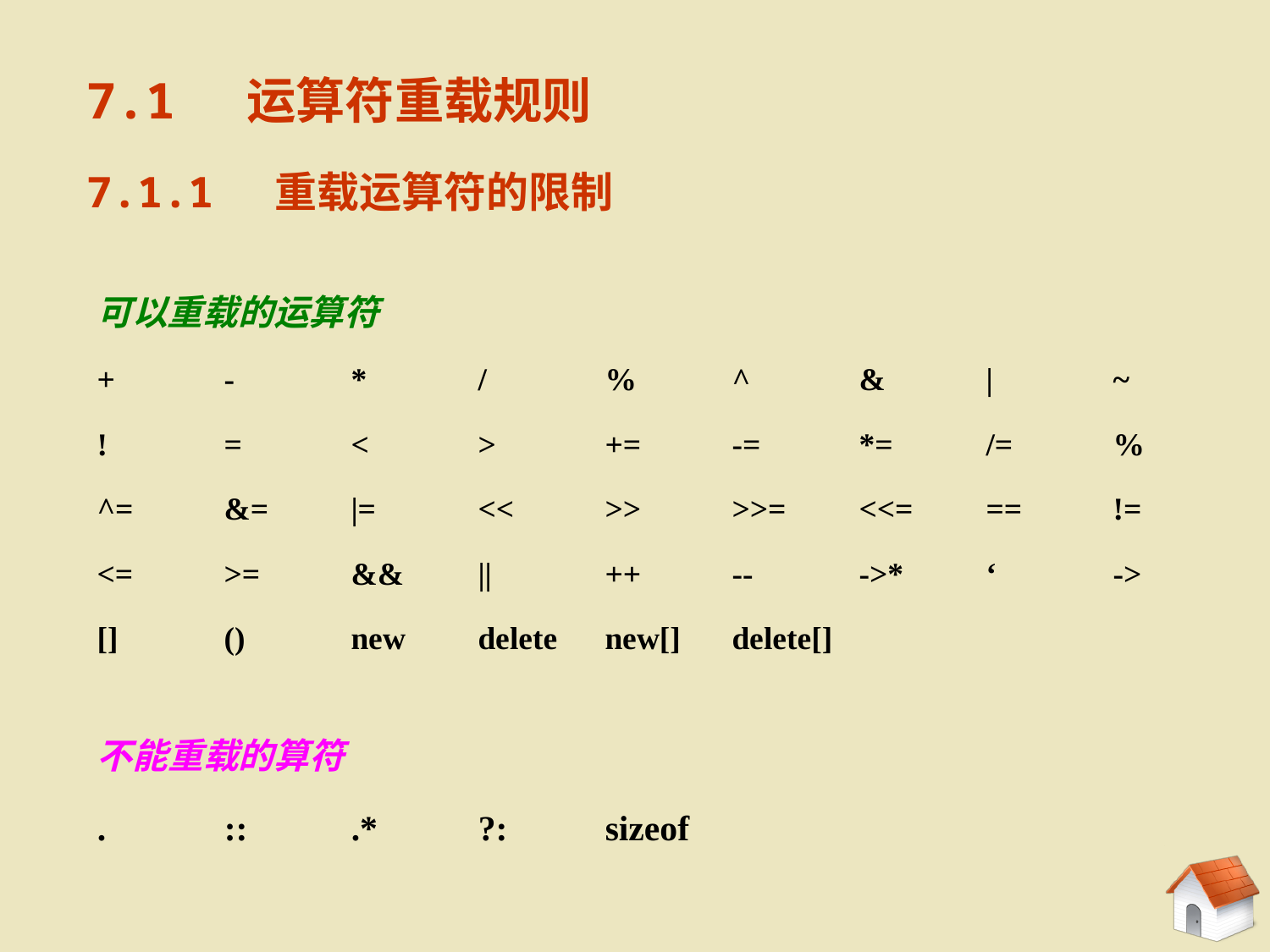

7.1  运算符重载规则
7.1.1  重载运算符的限制
可以重载的运算符
+	-	*	/	%	^	&	|	~
!	=	<	>	+=	-=	*=	/=	%
^=	&=	|=	<<	>>	>>=	<<=	==	!=
<=	>=	&&	||	++	--	->*	‘	->
[]	()	new	delete	new[]	delete[]
不能重载的算符
.	::	.*	?:	sizeof